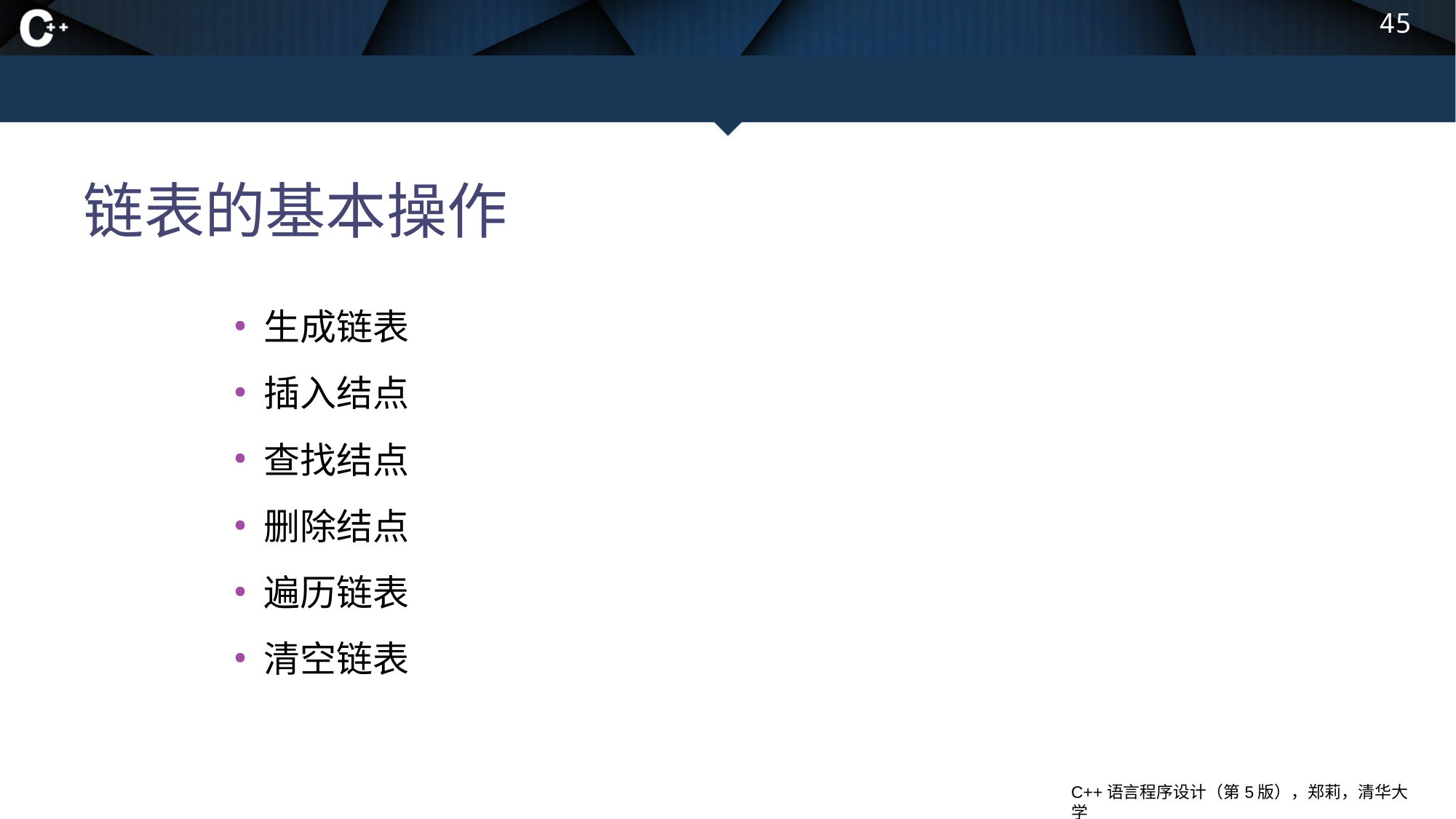

45
# 链表的基本操作
生成链表
插入结点
查找结点
删除结点
遍历链表
清空链表